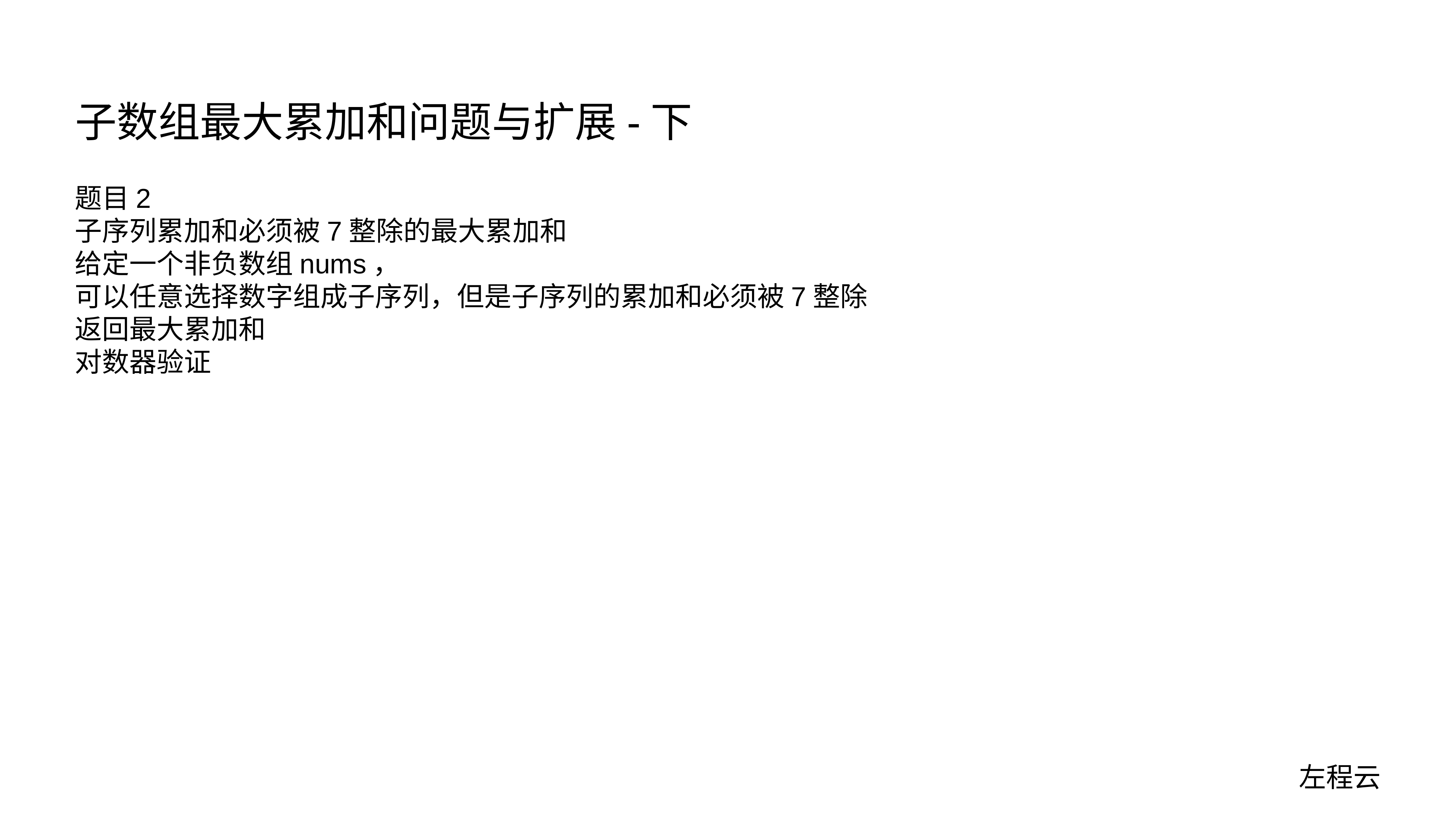

# 子数组最大累加和问题与扩展-下
题目2
子序列累加和必须被7整除的最大累加和
给定一个非负数组nums，
可以任意选择数字组成子序列，但是子序列的累加和必须被7整除
返回最大累加和
对数器验证
左程云